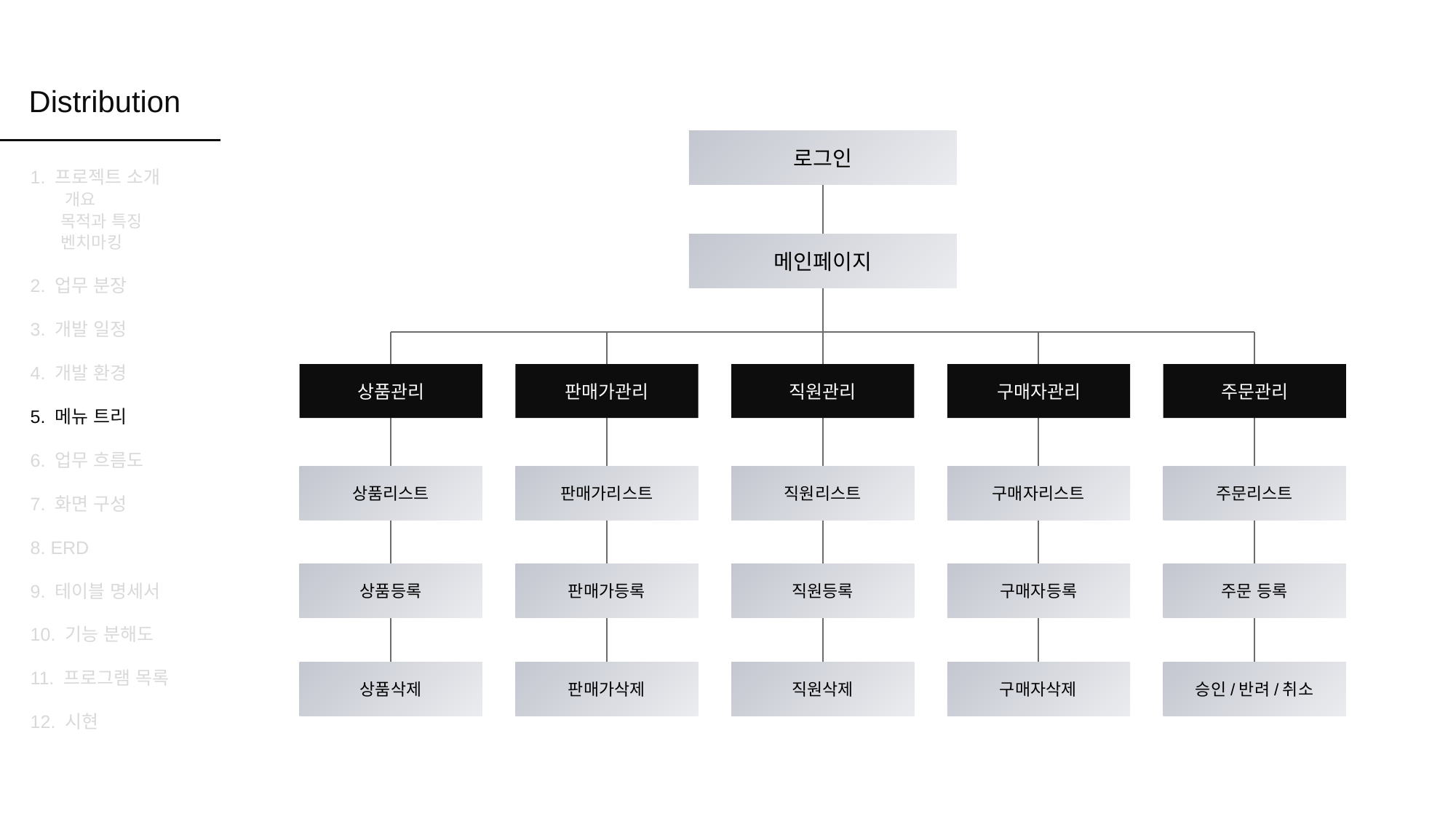

Distribution

로그인

메인페이지

상품관리
판매가관리
직원관리
구매자관리
주문관리

상품리스트
판매가리스트
직원리스트
구매자리스트
주문리스트

상품등록
판매가등록
직원등록
구매자등록
주문 등록

상품삭제
판매가삭제
직원삭제
구매자삭제
승인/반려/취소
1. 프로젝트 소개
      개요
      목적과 특징
      벤치마킹
2. 업무 분장
3. 개발 일정
4. 개발 환경
5. 메뉴 트리
6. 업무 흐름도
7. 화면 구성
8. ERD
9. 테이블 명세서
10. 기능 분해도
11. 프로그램 목록
12. 시현